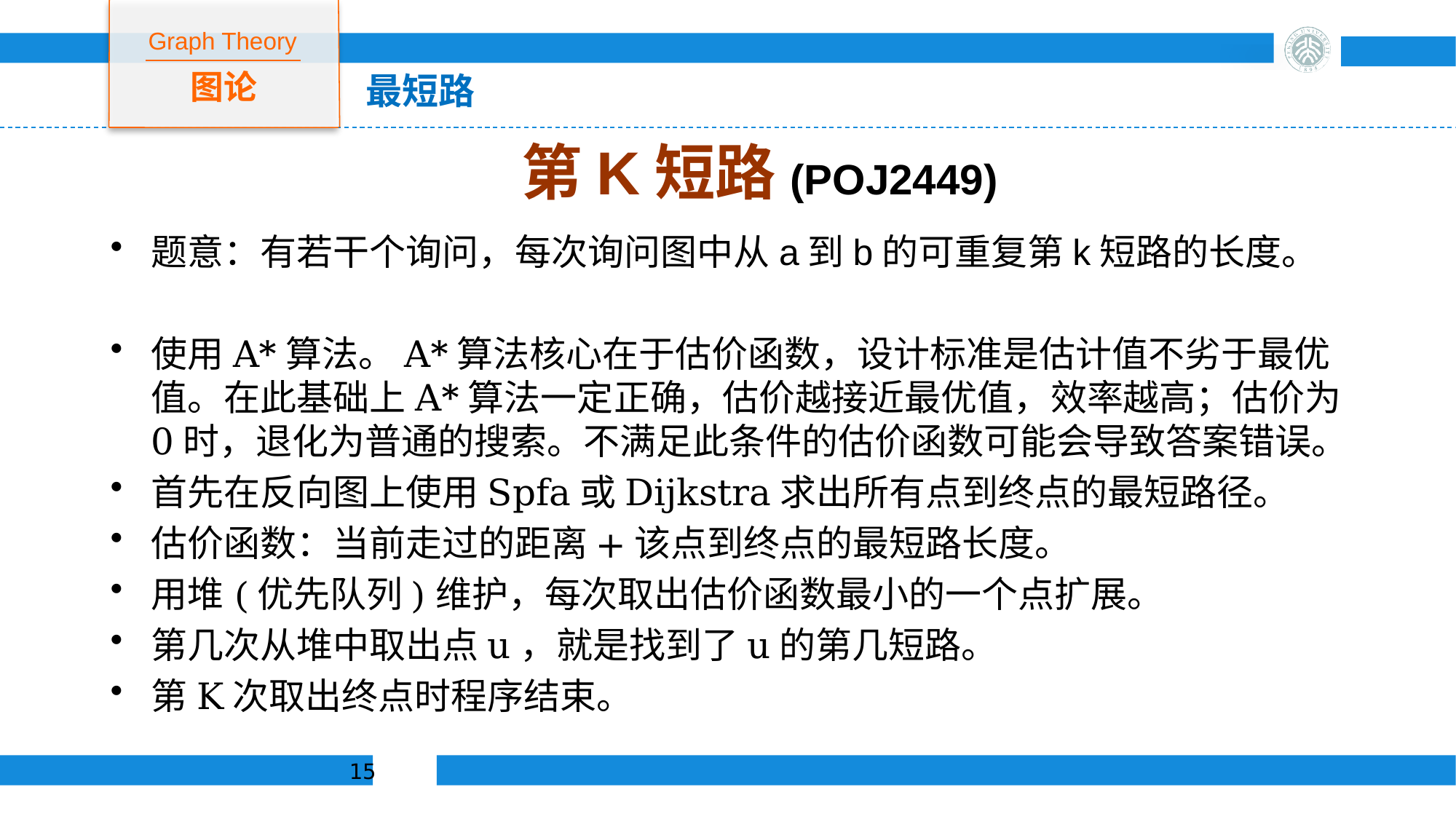

Graph Theory
图论
最短路
# 第K短路(POJ2449)
题意：有若干个询问，每次询问图中从a到b的可重复第k短路的长度。

使用A*算法。A*算法核心在于估价函数，设计标准是估计值不劣于最优值。在此基础上A*算法一定正确，估价越接近最优值，效率越高；估价为0时，退化为普通的搜索。不满足此条件的估价函数可能会导致答案错误。
首先在反向图上使用Spfa或Dijkstra求出所有点到终点的最短路径。
估价函数：当前走过的距离+该点到终点的最短路长度。
用堆(优先队列)维护，每次取出估价函数最小的一个点扩展。
第几次从堆中取出点u，就是找到了u的第几短路。
第K次取出终点时程序结束。